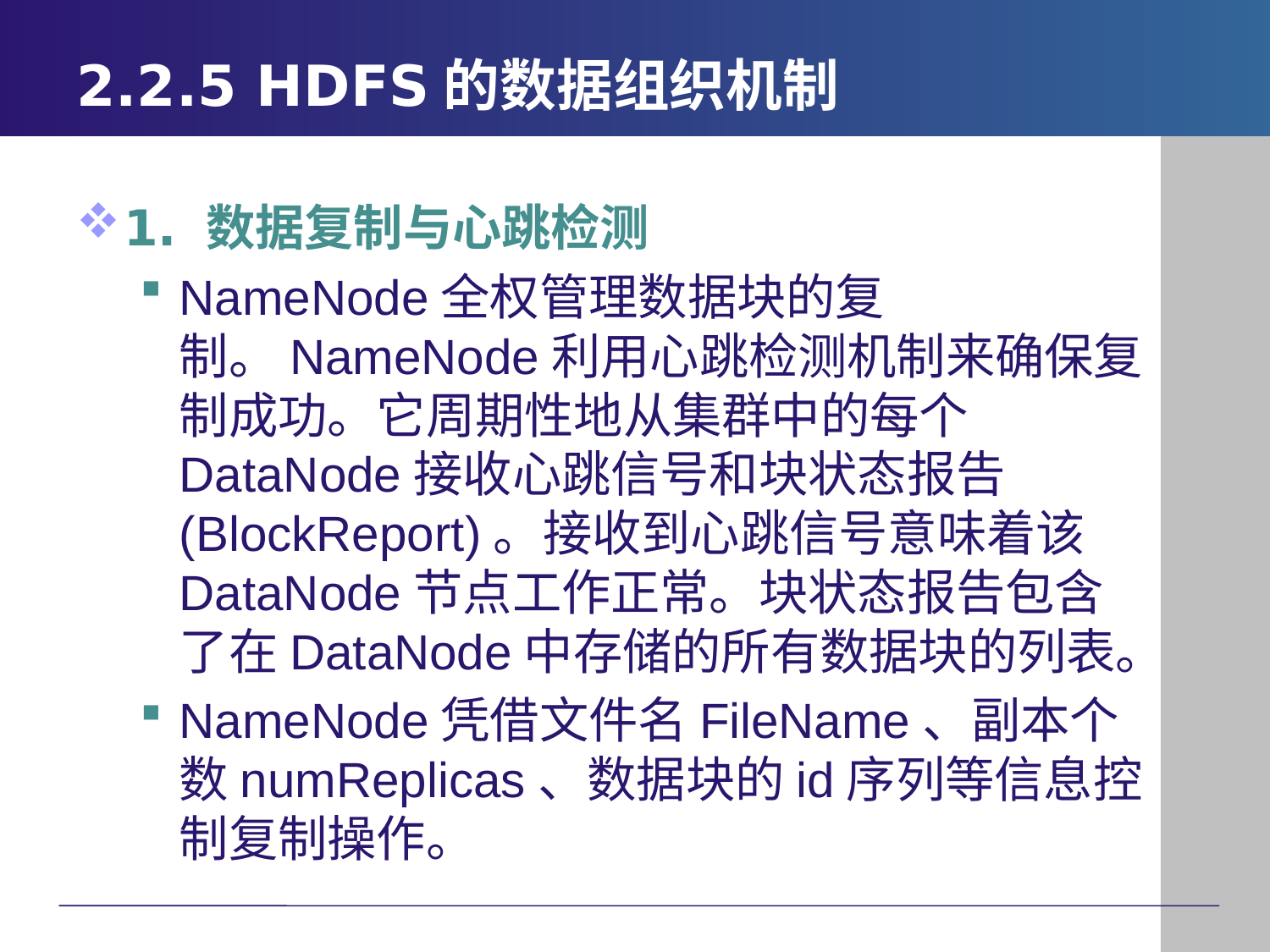

# 2.2.5 HDFS的数据组织机制
1. 数据复制与心跳检测
NameNode全权管理数据块的复制。NameNode利用心跳检测机制来确保复制成功。它周期性地从集群中的每个DataNode接收心跳信号和块状态报告(BlockReport)。接收到心跳信号意味着该DataNode节点工作正常。块状态报告包含了在DataNode中存储的所有数据块的列表。
NameNode凭借文件名FileName、副本个数numReplicas、数据块的id序列等信息控制复制操作。